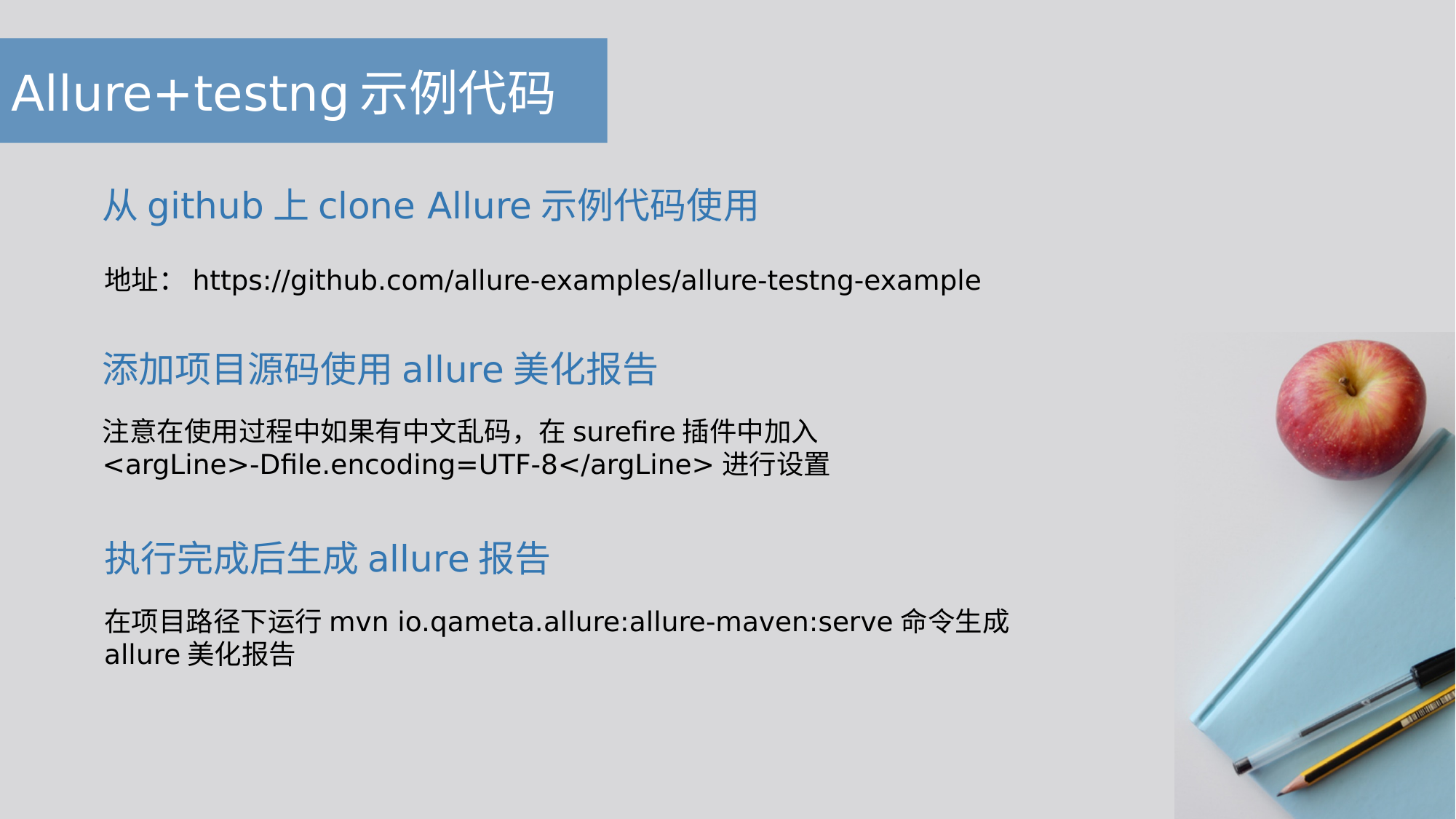

# Allure+testng示例代码
从github上clone Allure示例代码使用
地址：https://github.com/allure-examples/allure-testng-example
添加项目源码使用allure美化报告
注意在使用过程中如果有中文乱码，在surefire插件中加入
<argLine>-Dfile.encoding=UTF-8</argLine>进行设置
执行完成后生成allure报告
在项目路径下运行mvn io.qameta.allure:allure-maven:serve命令生成allure美化报告